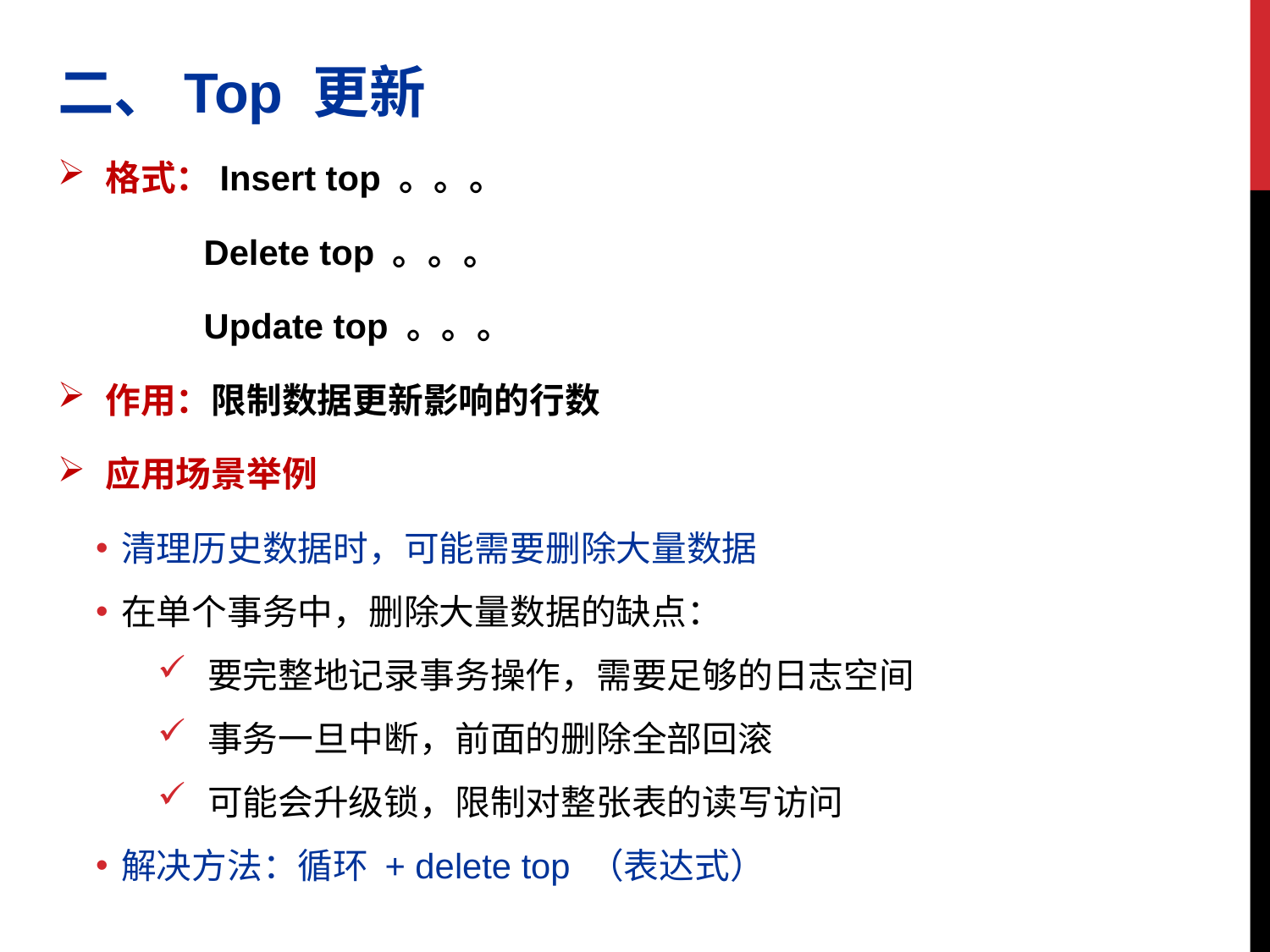

二、Top 更新
格式：Insert top 。。。
               Delete top 。。。
               Update top 。。。
作用：限制数据更新影响的行数
应用场景举例
清理历史数据时，可能需要删除大量数据
在单个事务中，删除大量数据的缺点：
要完整地记录事务操作，需要足够的日志空间
事务一旦中断，前面的删除全部回滚
可能会升级锁，限制对整张表的读写访问
解决方法：循环 + delete top （表达式）